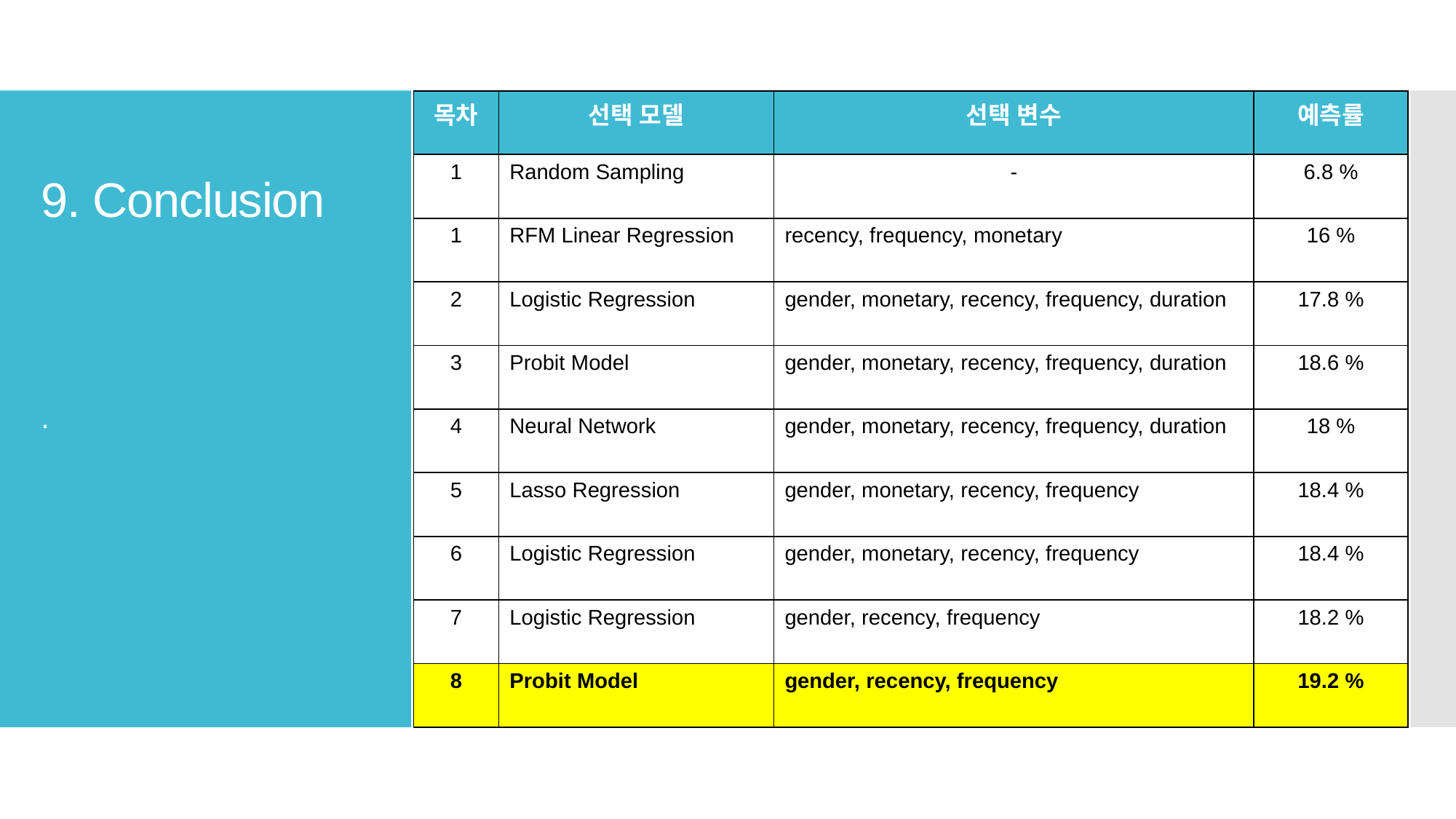

| 목차 | 선택 모델 | 선택 변수 | 예측률 |
| --- | --- | --- | --- |
| 1 | Random Sampling | - | 6.8 % |
| 1 | RFM Linear Regression | recency, frequency, monetary | 16 % |
| 2 | Logistic Regression | gender, monetary, recency, frequency, duration | 17.8 % |
| 3 | Probit Model | gender, monetary, recency, frequency, duration | 18.6 % |
| 4 | Neural Network | gender, monetary, recency, frequency, duration | 18 % |
| 5 | Lasso Regression | gender, monetary, recency, frequency | 18.4 % |
| 6 | Logistic Regression | gender, monetary, recency, frequency | 18.4 % |
| 7 | Logistic Regression | gender, recency, frequency | 18.2 % |
| 8 | Probit Model | gender, recency, frequency | 19.2 % |
# 9. Conclusion

.